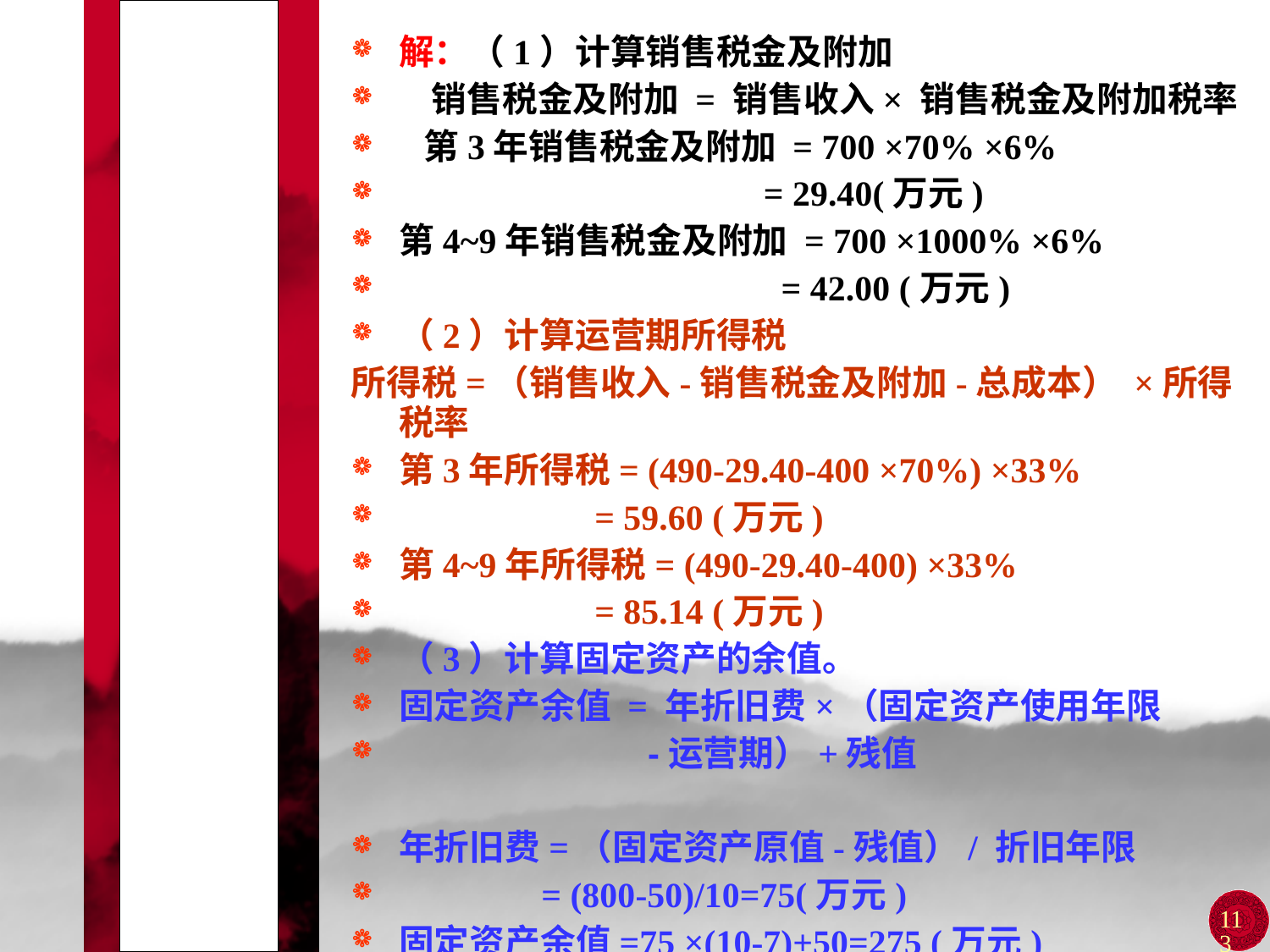

# 第三节    项目盈利能力分析
解：（1）计算销售税金及附加
   销售税金及附加 = 销售收入× 销售税金及附加税率
  第3年销售税金及附加 = 700 ×70% ×6%
                                         = 29.40(万元)
第4~9年销售税金及附加 = 700 ×1000% ×6%
                                           = 42.00 (万元)
（2）计算运营期所得税
所得税=（销售收入-销售税金及附加-总成本） ×所得税率
第3年所得税= (490-29.40-400 ×70%) ×33%
                      = 59.60 (万元)
第4~9年所得税= (490-29.40-400) ×33%
                      = 85.14 (万元)
（3）计算固定资产的余值。
固定资产余值 = 年折旧费×（固定资产使用年限
                            -运营期）+残值

年折旧费=（固定资产原值-残值）/ 折旧年限
                = (800-50)/10=75(万元)
固定资产余值=75 ×(10-7)+50=275 (万元)
113